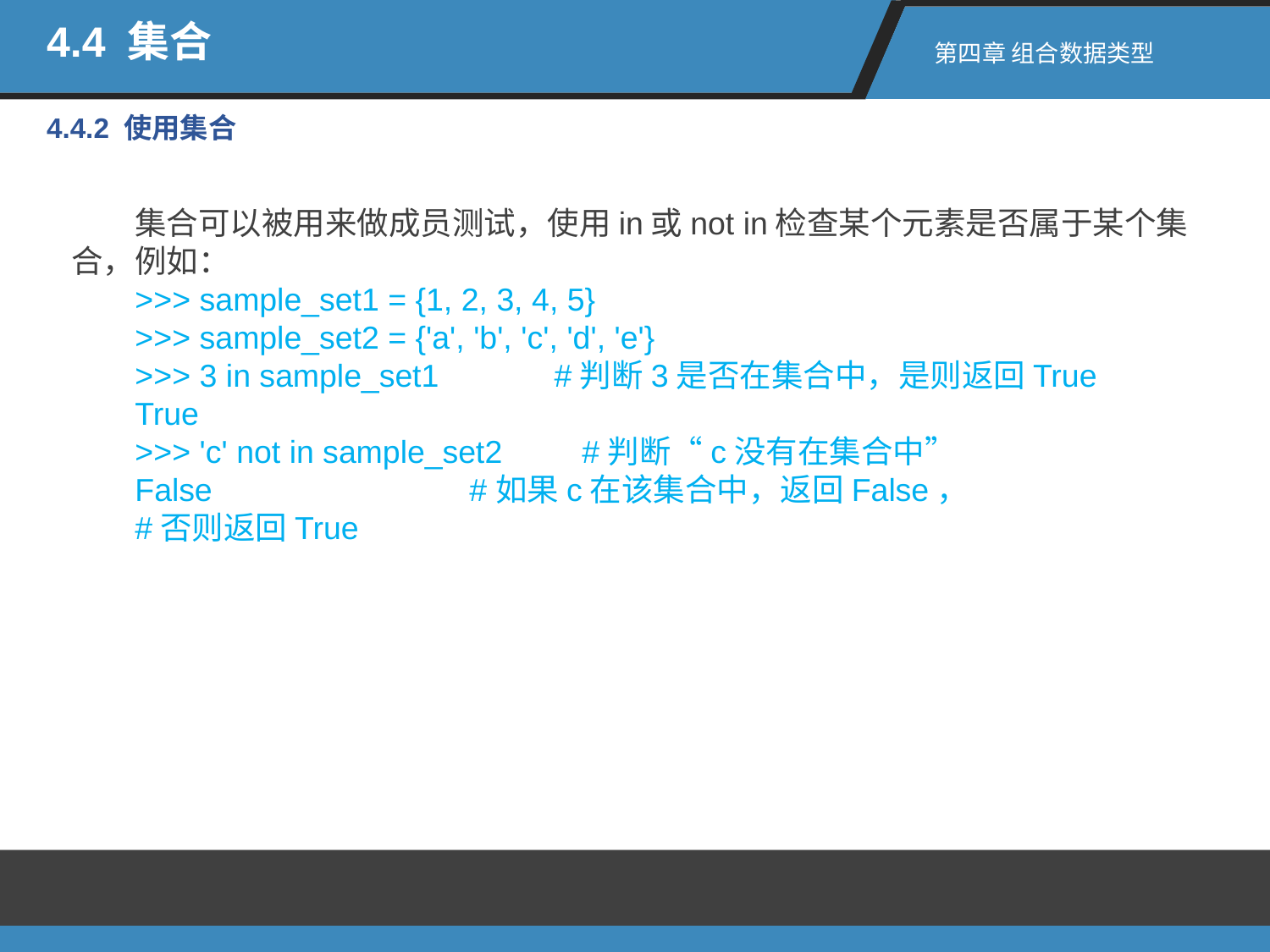

4.4 集合
第四章 组合数据类型
4.4.2 使用集合
集合可以被用来做成员测试，使用in或not in检查某个元素是否属于某个集合，例如：
>>> sample_set1 = {1, 2, 3, 4, 5}
>>> sample_set2 = {'a', 'b', 'c', 'd', 'e'}
>>> 3 in sample_set1             #判断3是否在集合中，是则返回True
True
>>> 'c' not in sample_set2         #判断“c没有在集合中”
False                             #如果c在该集合中，返回False，
#否则返回True